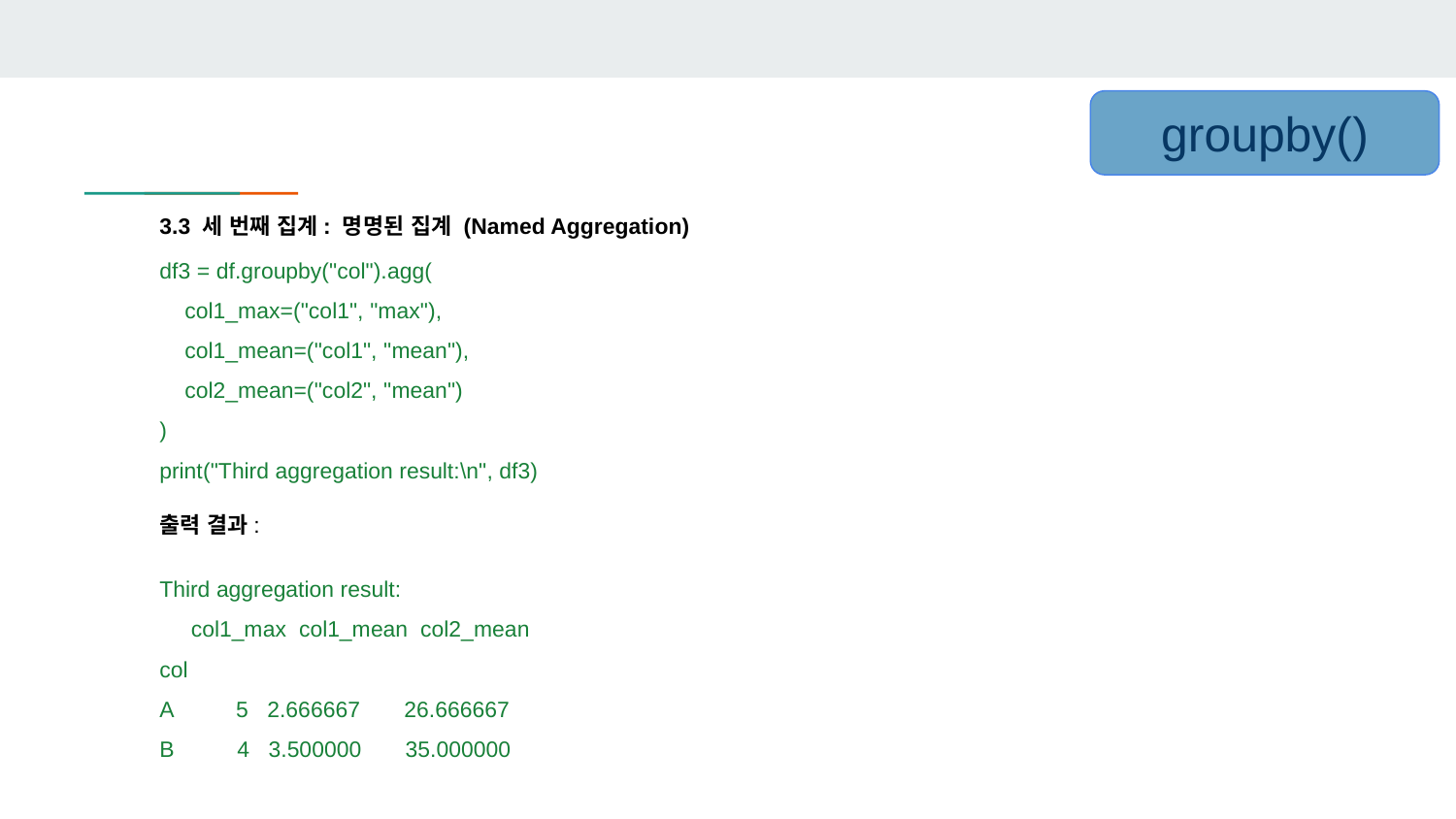

groupby()
3.3 세 번째 집계: 명명된 집계 (Named Aggregation)
df3 = df.groupby("col").agg(
    col1_max=("col1", "max"),
    col1_mean=("col1", "mean"),
    col2_mean=("col2", "mean")
)
print("Third aggregation result:\n", df3)
출력 결과:
Third aggregation result:
     col1_max  col1_mean  col2_mean
col
A          5   2.666667       26.666667
B          4   3.500000       35.000000